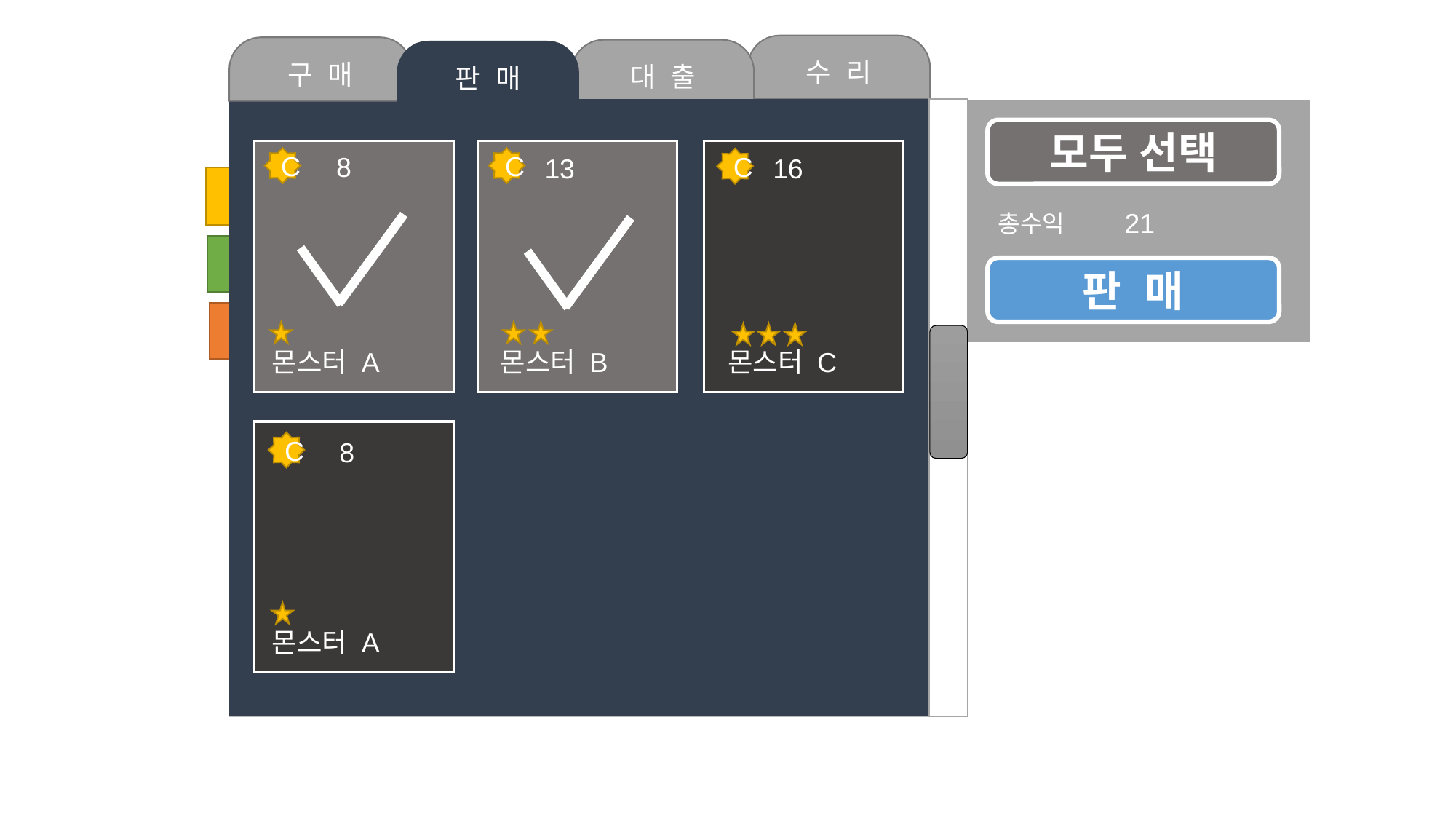

수  리
구  매
대  출
판  매

모두 선택

8
13
16
C
C
C
미끼류
21
총수익
장비
판  매
기타

몬스터 A
몬스터 B
몬스터 C

8
C

몬스터 A